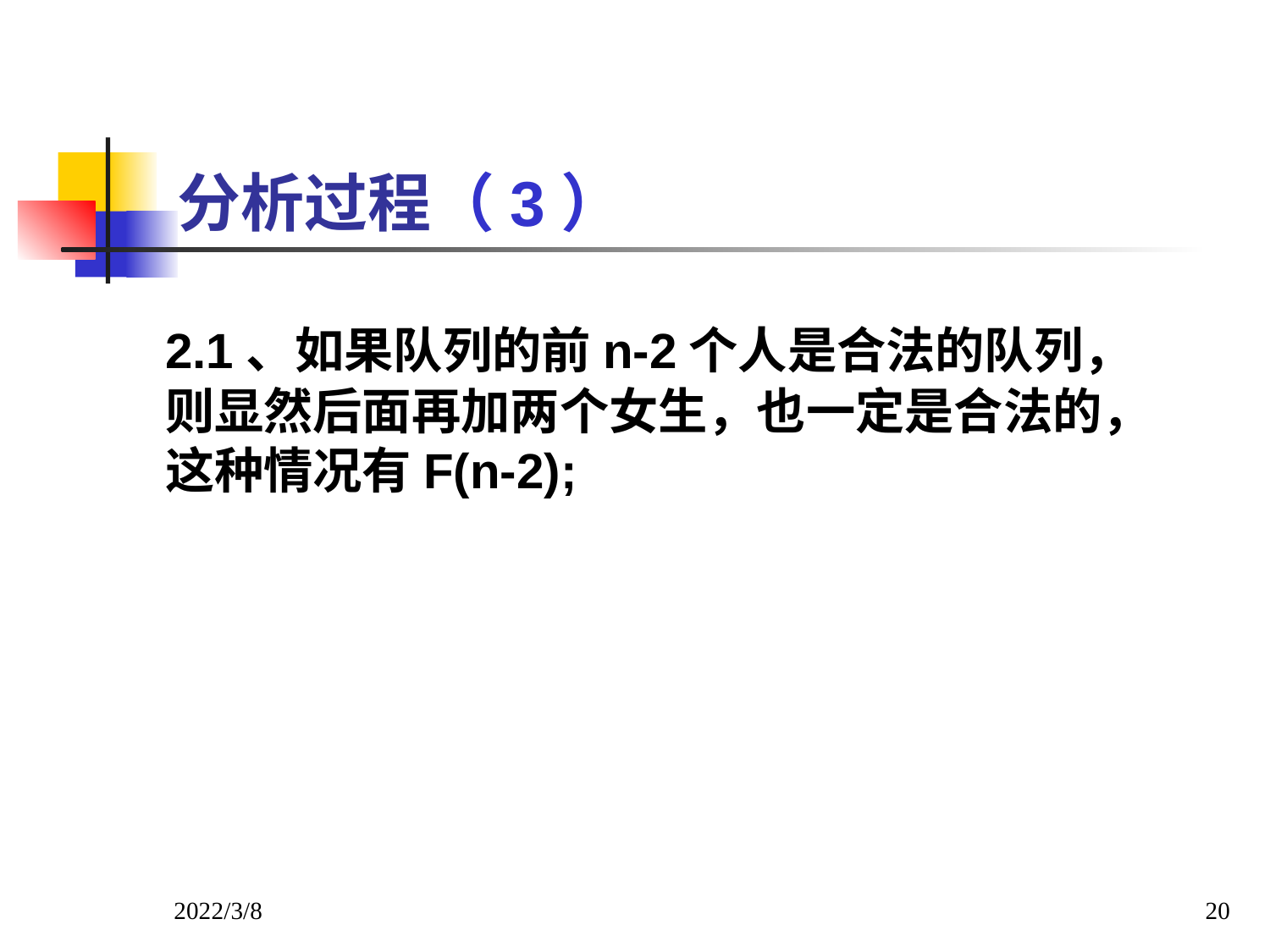

# 分析过程（3）
	2.1、如果队列的前n-2个人是合法的队列，则显然后面再加两个女生，也一定是合法的，这种情况有F(n-2);
2022/3/8
20